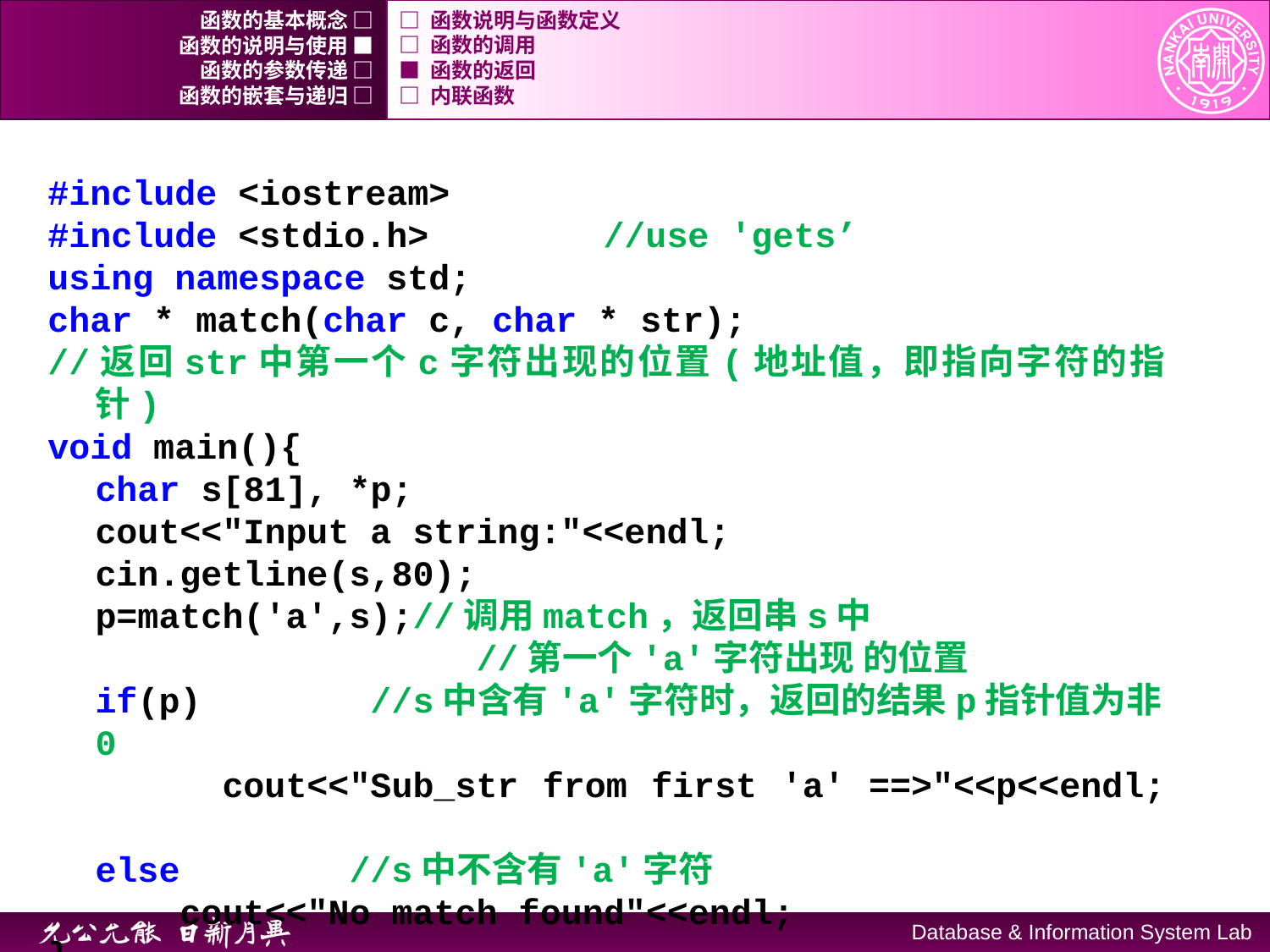

函数的基本概念 □
□ 函数说明与函数定义
函数的说明与使用 ■
□ 函数的调用
函数的参数传递 □
■ 函数的返回
函数的嵌套与递归 □
□ 内联函数
#include <iostream>
#include <stdio.h>  		//use 'gets’
using namespace std;
char * match(char c, char * str);
//返回str中第一个c字符出现的位置(地址值，即指向字符的指针)
void main(){
	char s[81], *p;
	cout<<"Input a string:"<<endl;
	cin.getline(s,80);
	p=match('a',s);//调用match，返回串s中
				//第一个'a'字符出现 的位置
	if(p)        //s中含有'a'字符时，返回的结果p指针值为非0
		cout<<"Sub_str from first 'a' ==>"<<p<<endl;
	else        //s中不含有'a'字符
	    cout<<"No match found"<<endl;
}